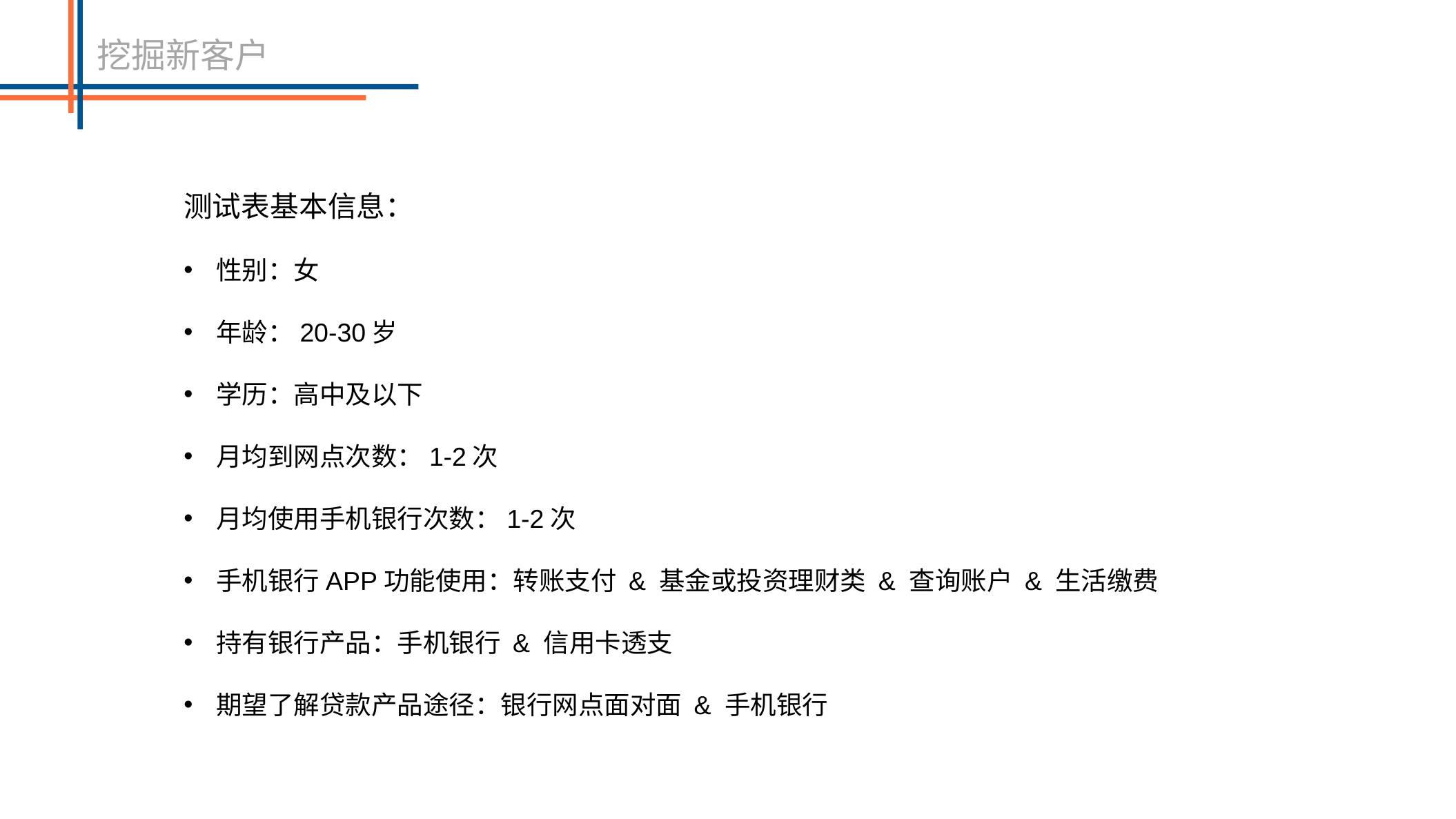

挖掘新客户

测试表基本信息：
性别：女
年龄：20-30岁
学历：高中及以下
月均到网点次数：1-2次
月均使用手机银行次数：1-2次
手机银行APP功能使用：转账支付 & 基金或投资理财类 & 查询账户 & 生活缴费
持有银行产品：手机银行 & 信用卡透支
期望了解贷款产品途径：银行网点面对面 & 手机银行